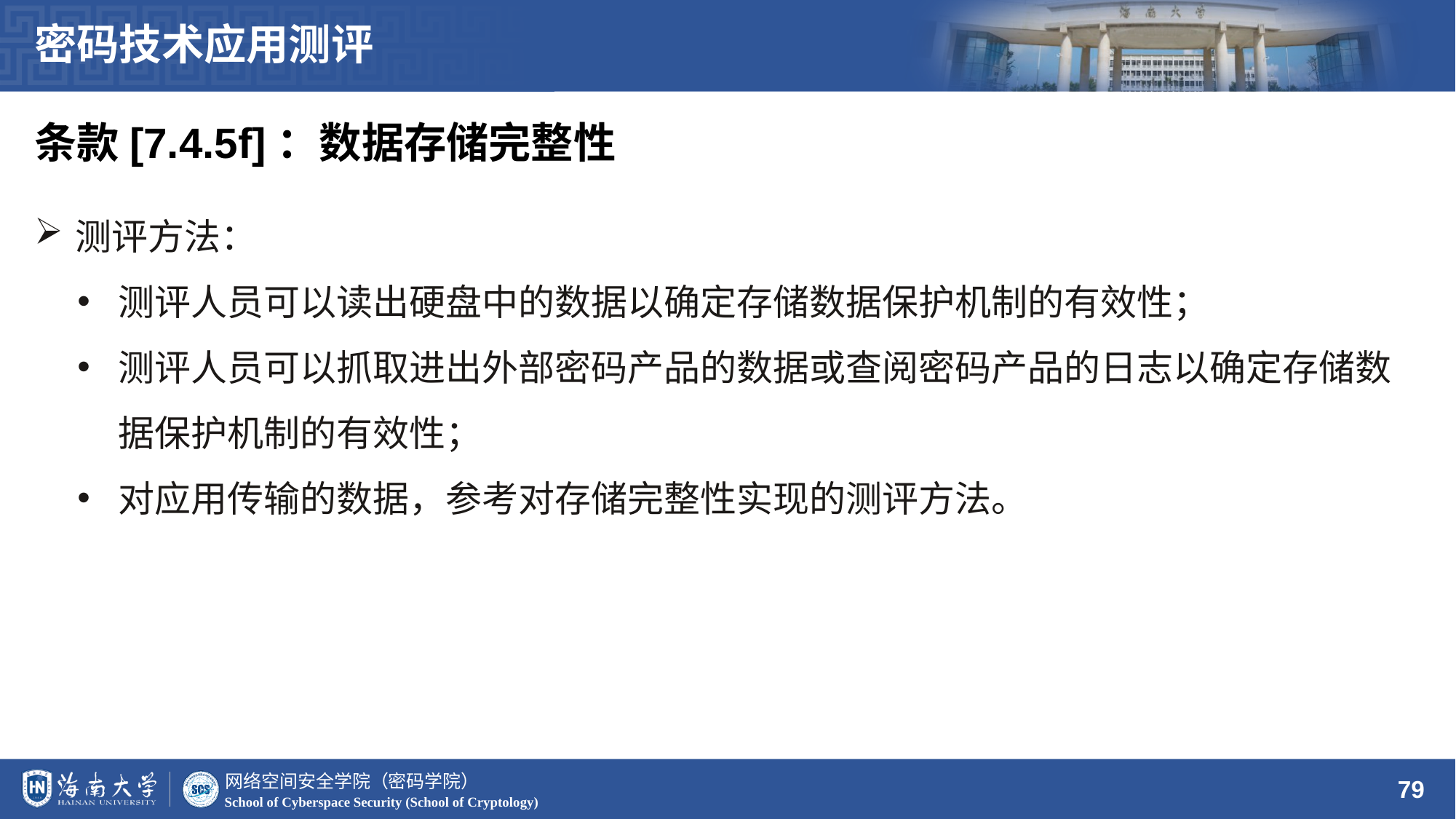

密码技术应用测评
条款[7.4.5f]：数据存储完整性
测评方法：
测评人员可以读出硬盘中的数据以确定存储数据保护机制的有效性；
测评人员可以抓取进出外部密码产品的数据或查阅密码产品的日志以确定存储数据保护机制的有效性；
对应用传输的数据，参考对存储完整性实现的测评方法。
79